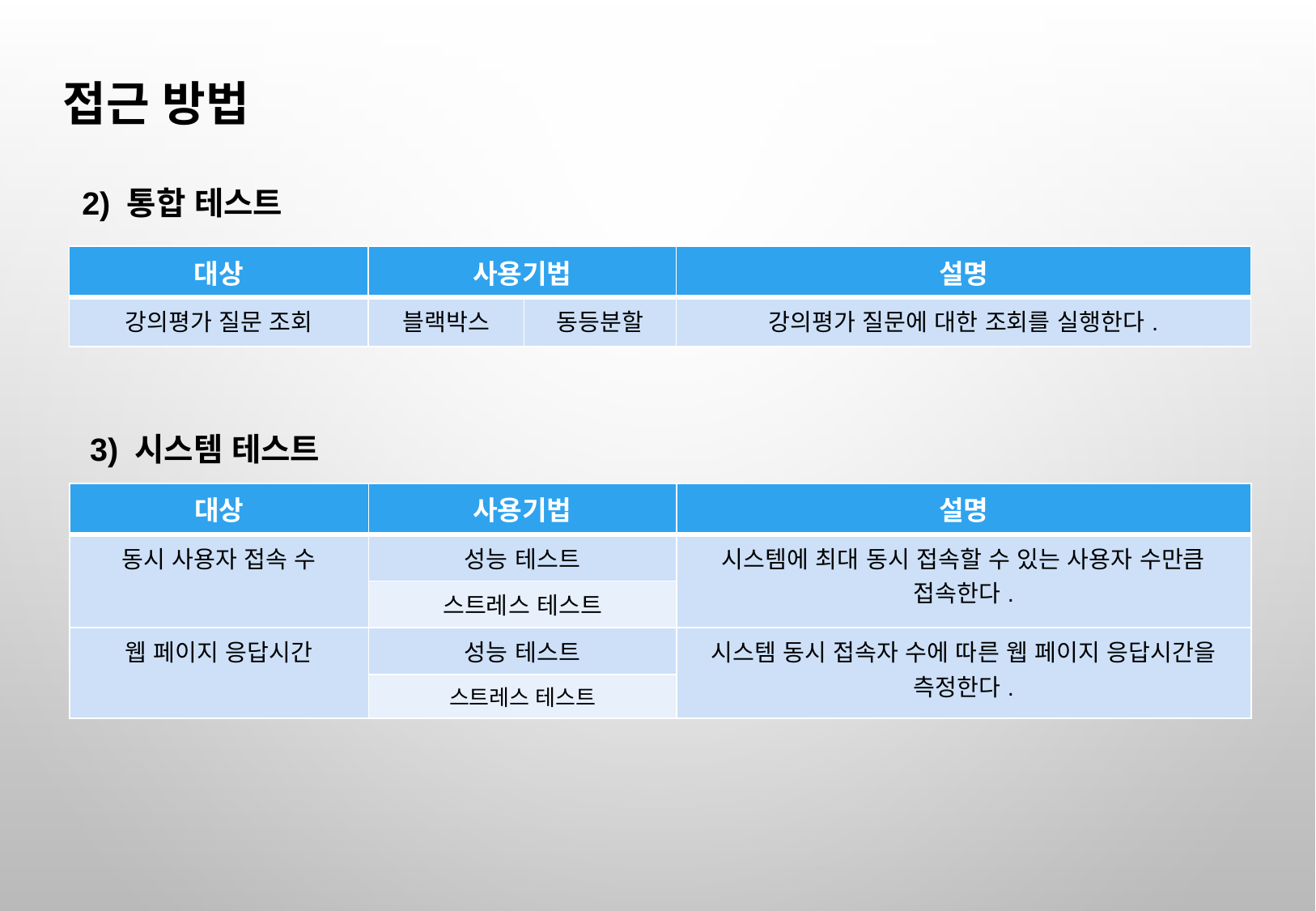

접근 방법
2) 통합 테스트
| 대상 | 사용기법 |  | 설명 |
| --- | --- | --- | --- |
| 강의평가 질문 조회 | 블랙박스 | 동등분할 | 강의평가 질문에 대한 조회를 실행한다. |
3) 시스템 테스트
| 대상 | 사용기법 | 설명 |
| --- | --- | --- |
| 동시 사용자 접속 수 | 성능 테스트 | 시스템에 최대 동시 접속할 수 있는 사용자 수만큼 접속한다. |
|  | 스트레스 테스트 |  |
| 웹 페이지 응답시간 | 성능 테스트 | 시스템 동시 접속자 수에 따른 웹 페이지 응답시간을 측정한다. |
|  | 스트레스 테스트 |  |
43